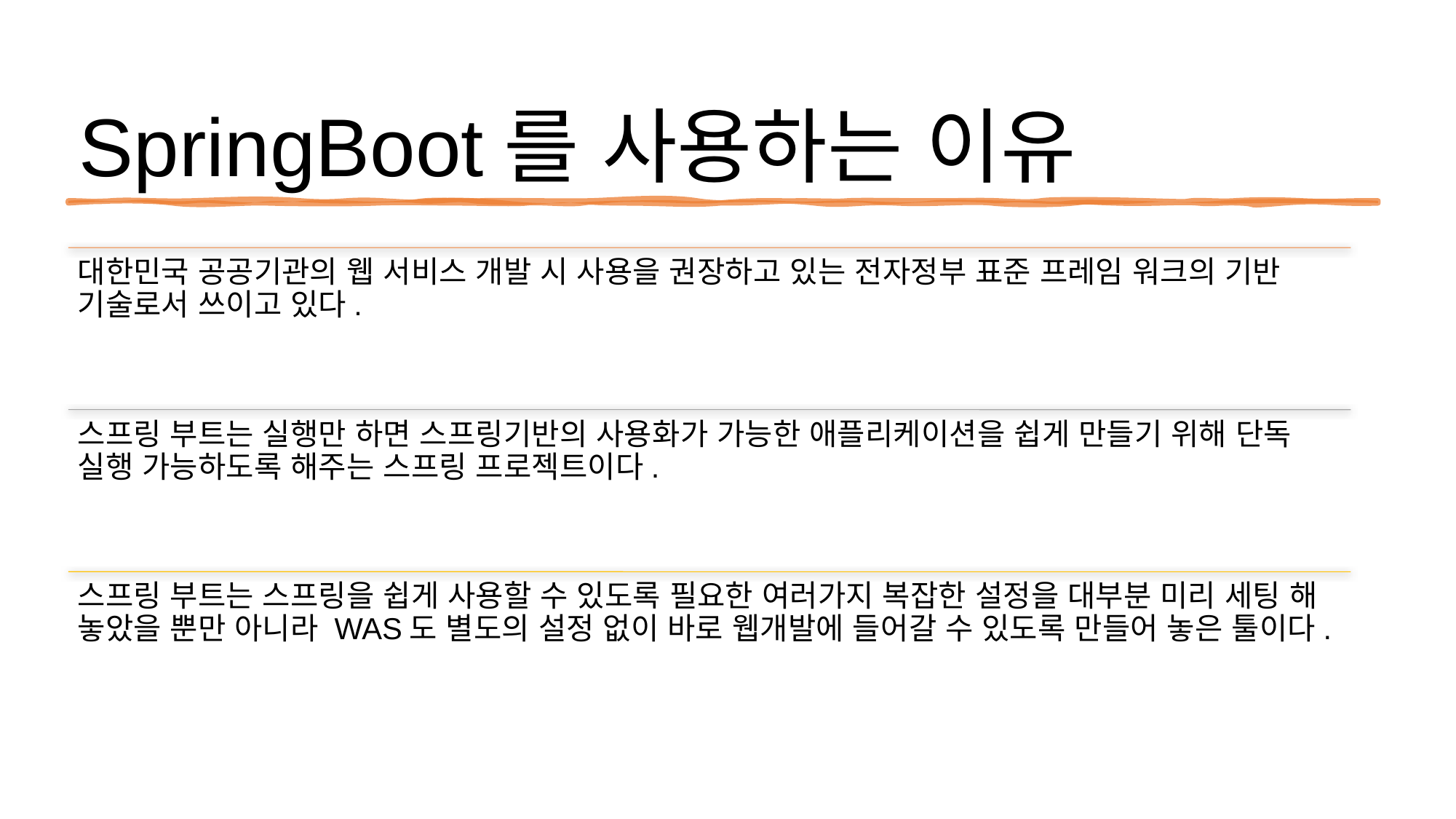

# SpringBoot를 사용하는 이유

대한민국 공공기관의 웹 서비스 개발 시 사용을 권장하고 있는 전자정부 표준 프레임 워크의 기반 기술로서 쓰이고 있다.
스프링 부트는 실행만 하면 스프링기반의 사용화가 가능한 애플리케이션을 쉽게 만들기 위해 단독 실행 가능하도록 해주는 스프링 프로젝트이다.
스프링 부트는 스프링을 쉽게 사용할 수 있도록 필요한 여러가지 복잡한 설정을 대부분 미리 세팅 해 놓았을 뿐만 아니라 WAS도 별도의 설정 없이 바로 웹개발에 들어갈 수 있도록 만들어 놓은 툴이다.